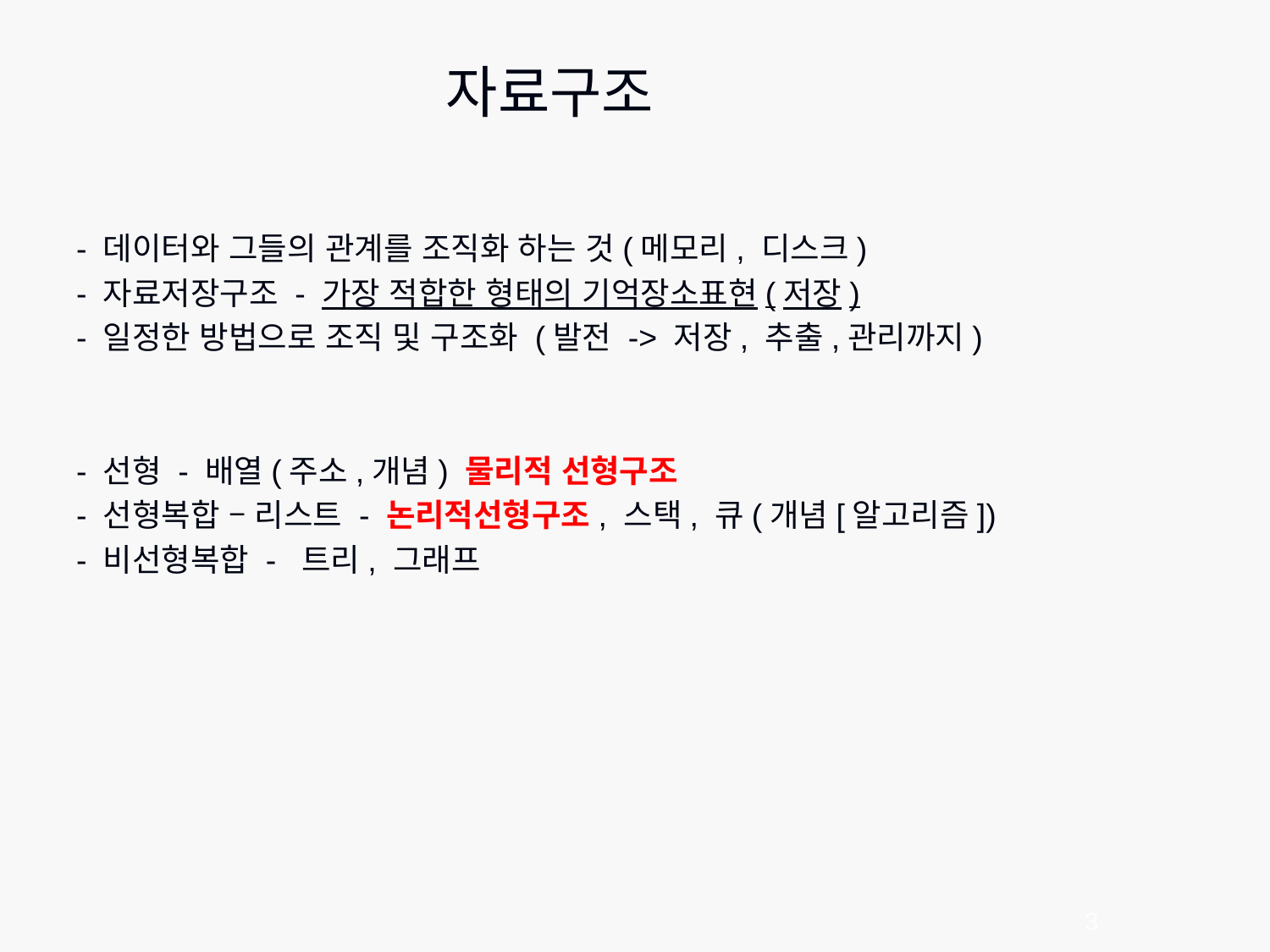

# 자료구조
- 데이터와 그들의 관계를 조직화 하는 것(메모리, 디스크)
- 자료저장구조 - 가장 적합한 형태의 기억장소표현(저장)
- 일정한 방법으로 조직 및 구조화 (발전 -> 저장, 추출,관리까지)

- 선형 - 배열(주소,개념) 물리적 선형구조
- 선형복합 – 리스트 - 논리적선형구조, 스택, 큐(개념[알고리즘])
- 비선형복합 -  트리, 그래프

3